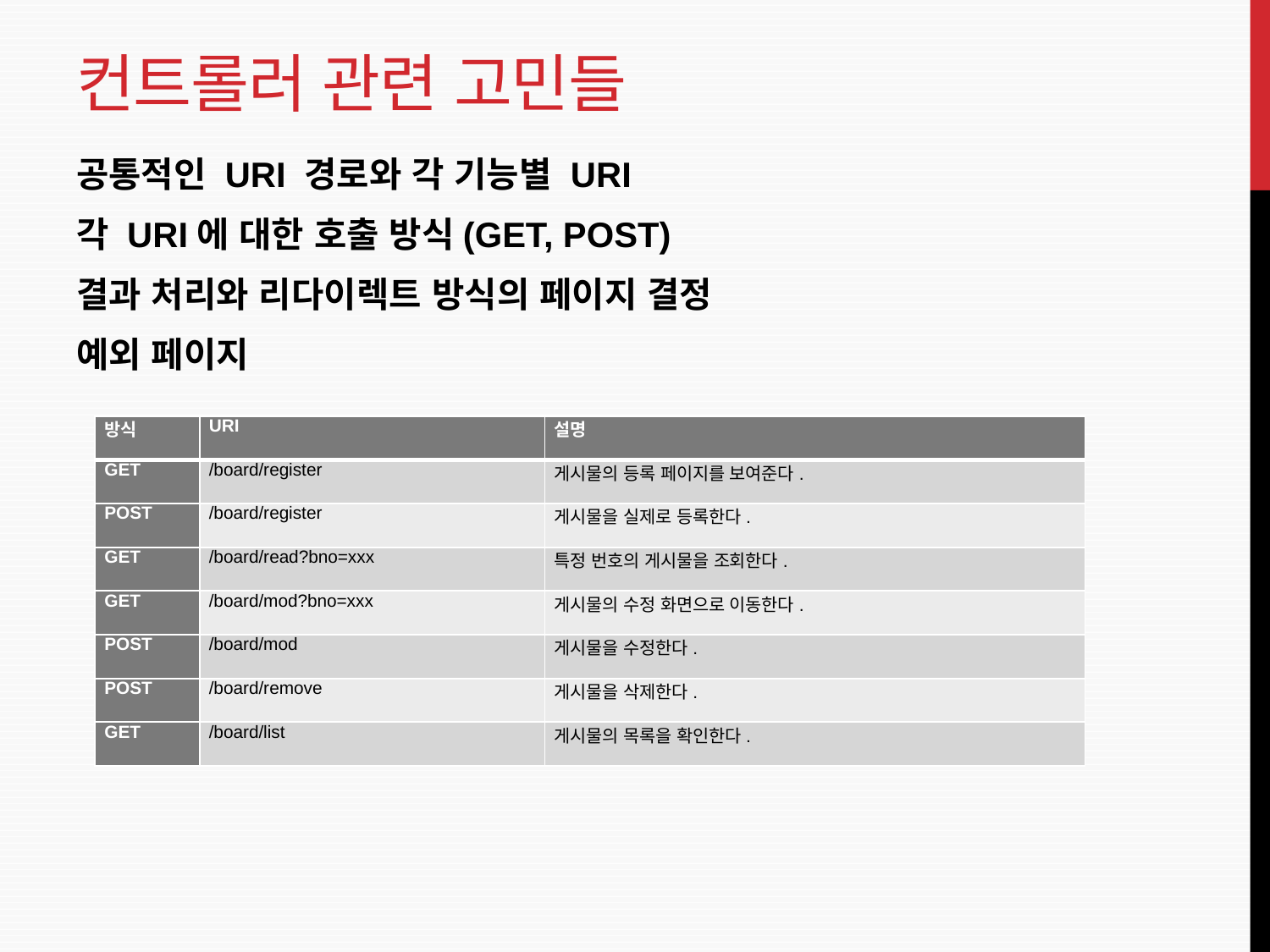

# 컨트롤러 관련 고민들
공통적인 URI 경로와 각 기능별 URI
각 URI에 대한 호출 방식(GET, POST)
결과 처리와 리다이렉트 방식의 페이지 결정
예외 페이지

| 방식 | URI | 설명 |
| --- | --- | --- |
| GET | /board/register | 게시물의 등록 페이지를 보여준다. |
| POST | /board/register | 게시물을 실제로 등록한다. |
| GET | /board/read?bno=xxx | 특정 번호의 게시물을 조회한다. |
| GET | /board/mod?bno=xxx | 게시물의 수정 화면으로 이동한다. |
| POST | /board/mod | 게시물을 수정한다. |
| POST | /board/remove | 게시물을 삭제한다. |
| GET | /board/list | 게시물의 목록을 확인한다. |